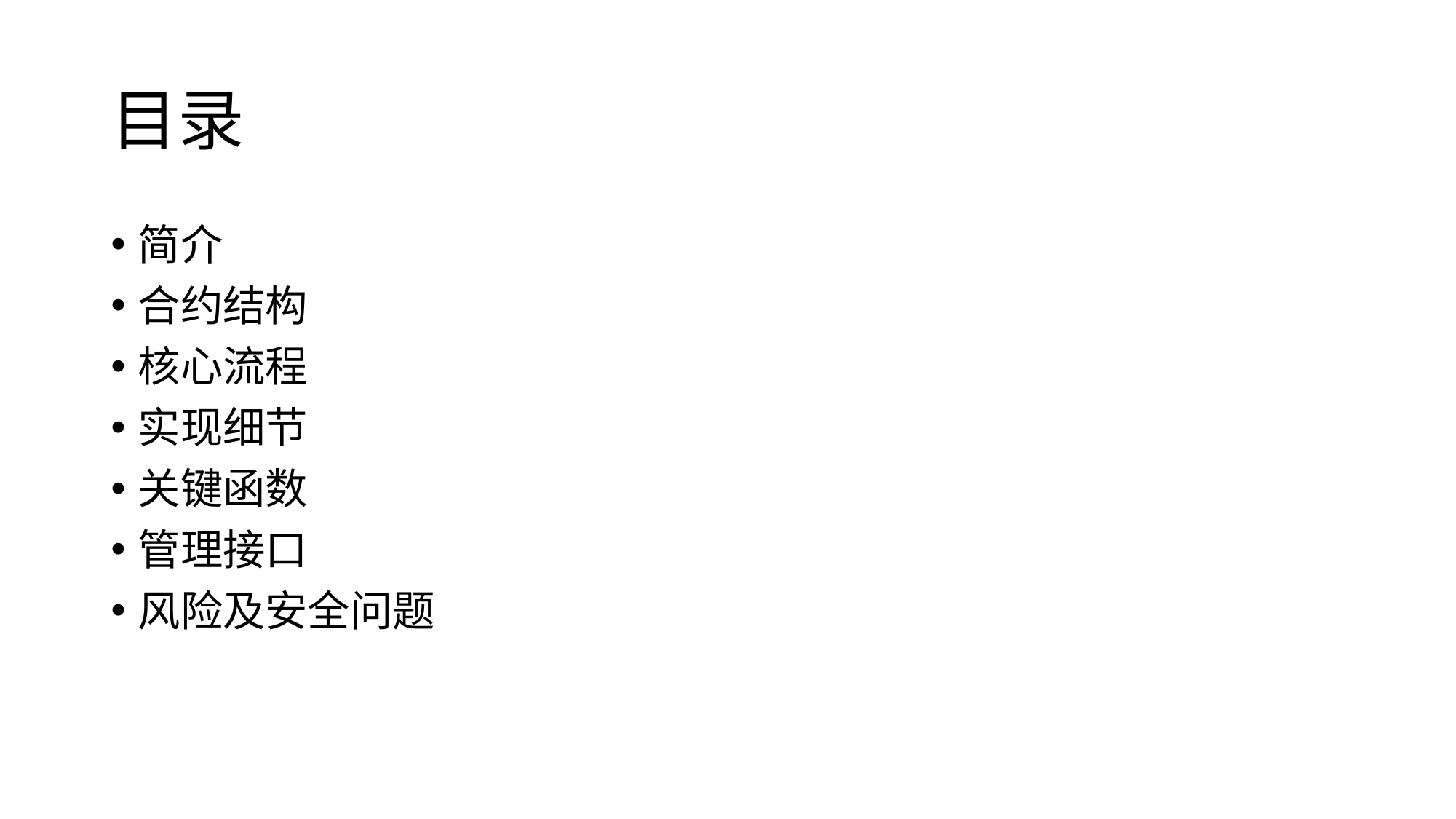

# 目录
简介
合约结构
核心流程
实现细节
关键函数
管理接口
风险及安全问题